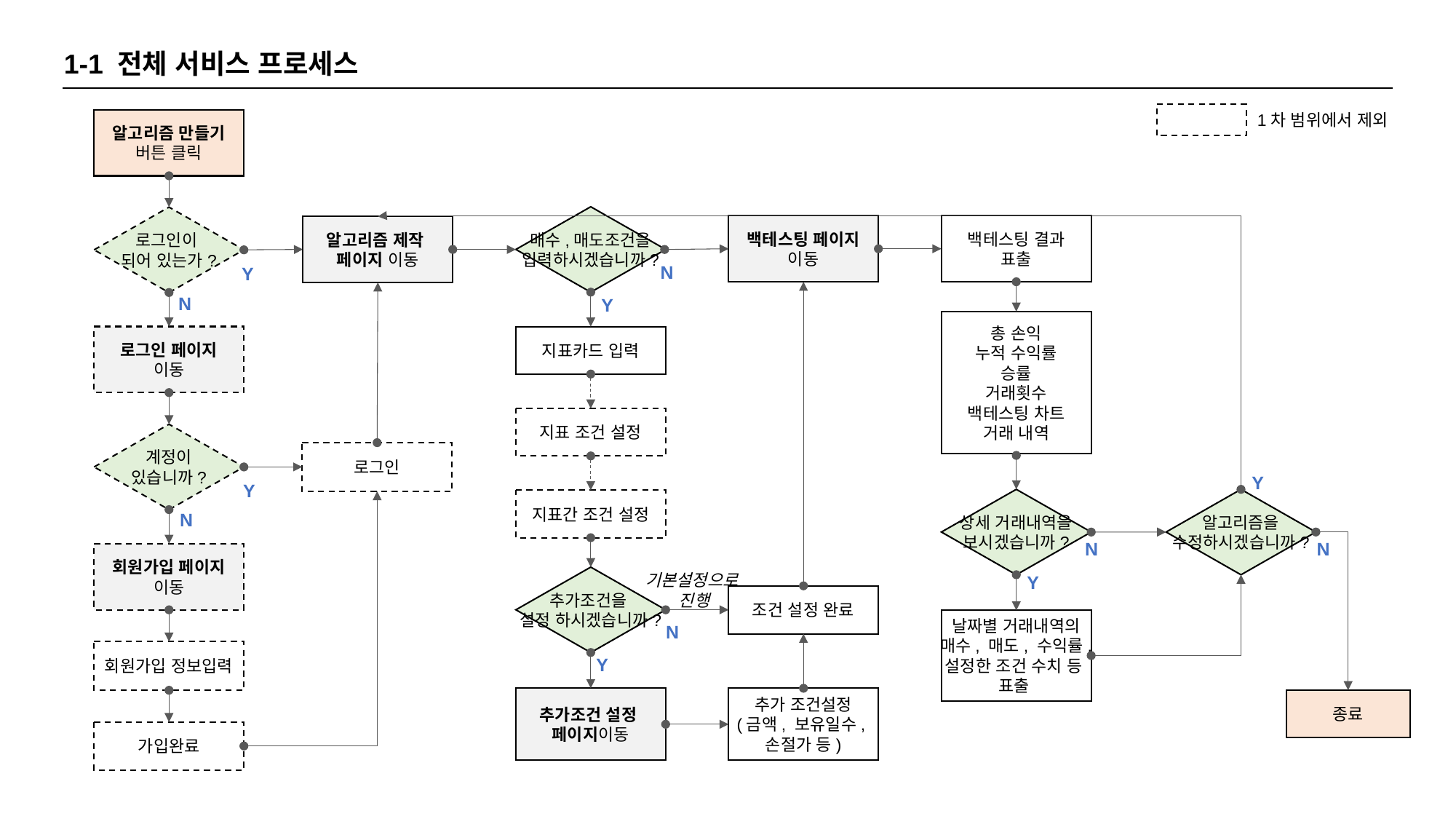

1-1 전체 서비스 프로세스

1차 범위에서 제외
알고리즘 만들기
버튼 클릭
매수,매도조건을
입력하시겠습니까?
로그인이
되어 있는가?
백테스팅 페이지
이동
백테스팅 결과
표출
알고리즘 제작
페이지 이동
N
Y
N
Y
총 손익
누적 수익률
승률
거래횟수
백테스팅 차트
거래 내역
로그인 페이지
이동
지표카드 입력
지표 조건 설정
계정이
있습니까?
로그인
Y
Y
상세 거래내역을
보시겠습니까?
알고리즘을
수정하시겠습니까?
지표간 조건 설정
N
N
N
회원가입 페이지
이동
Y
추가조건을
설정 하시겠습니까?
기본설정으로
진행
조건 설정 완료
날짜별 거래내역의
매수, 매도, 수익률,
설정한 조건 수치 등
표출
N
회원가입 정보입력
Y
추가조건 설정
페이지이동
추가 조건설정
(금액, 보유일수,
손절가 등)
종료
가입완료